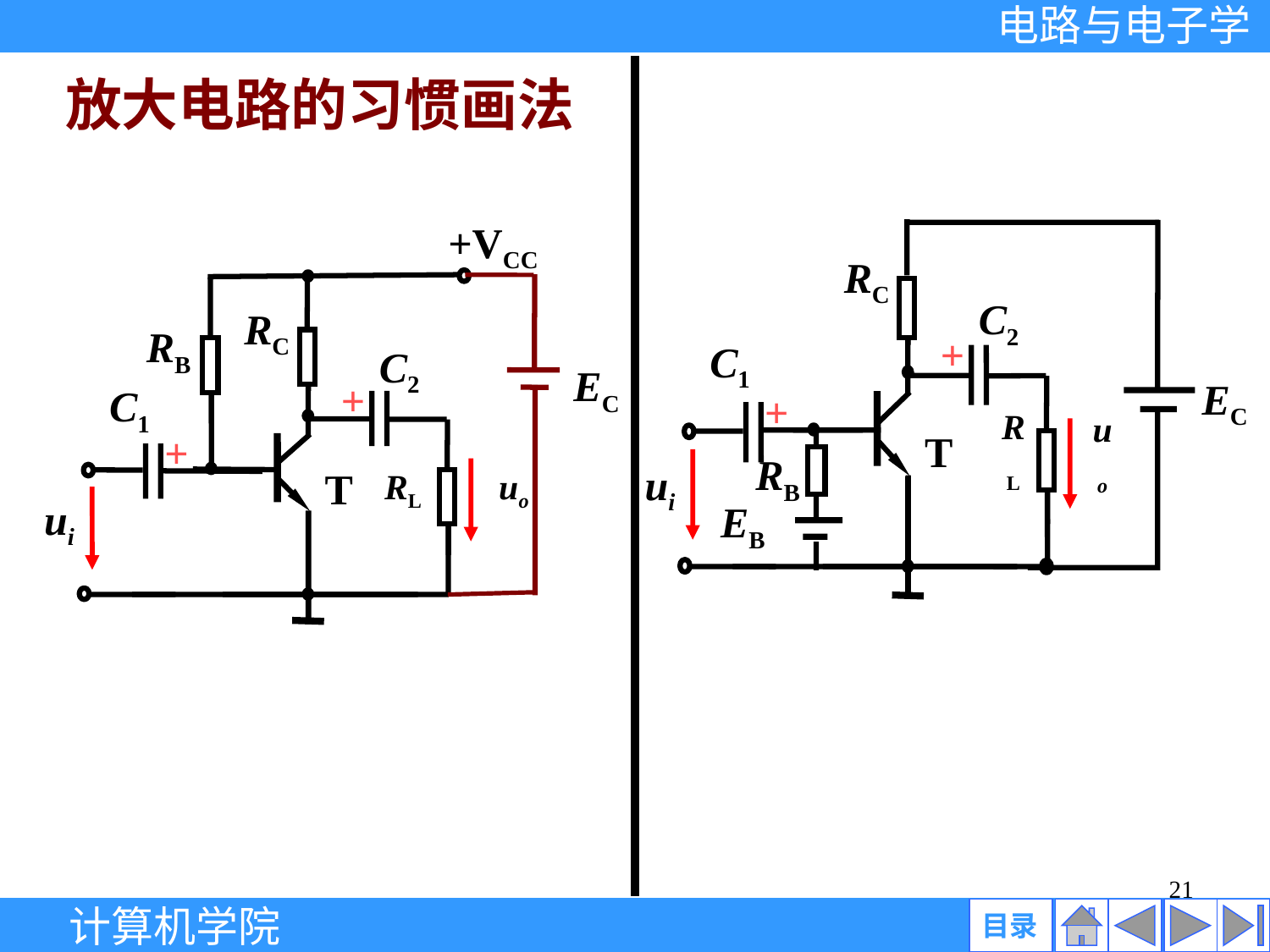

放大电路的习惯画法
+VCC

RC
RB

C2

+

C1

+

T
RL
uo

ui

RC

C2

+
C1

EC

+

T
RL

uo

RB

ui

EB

EC